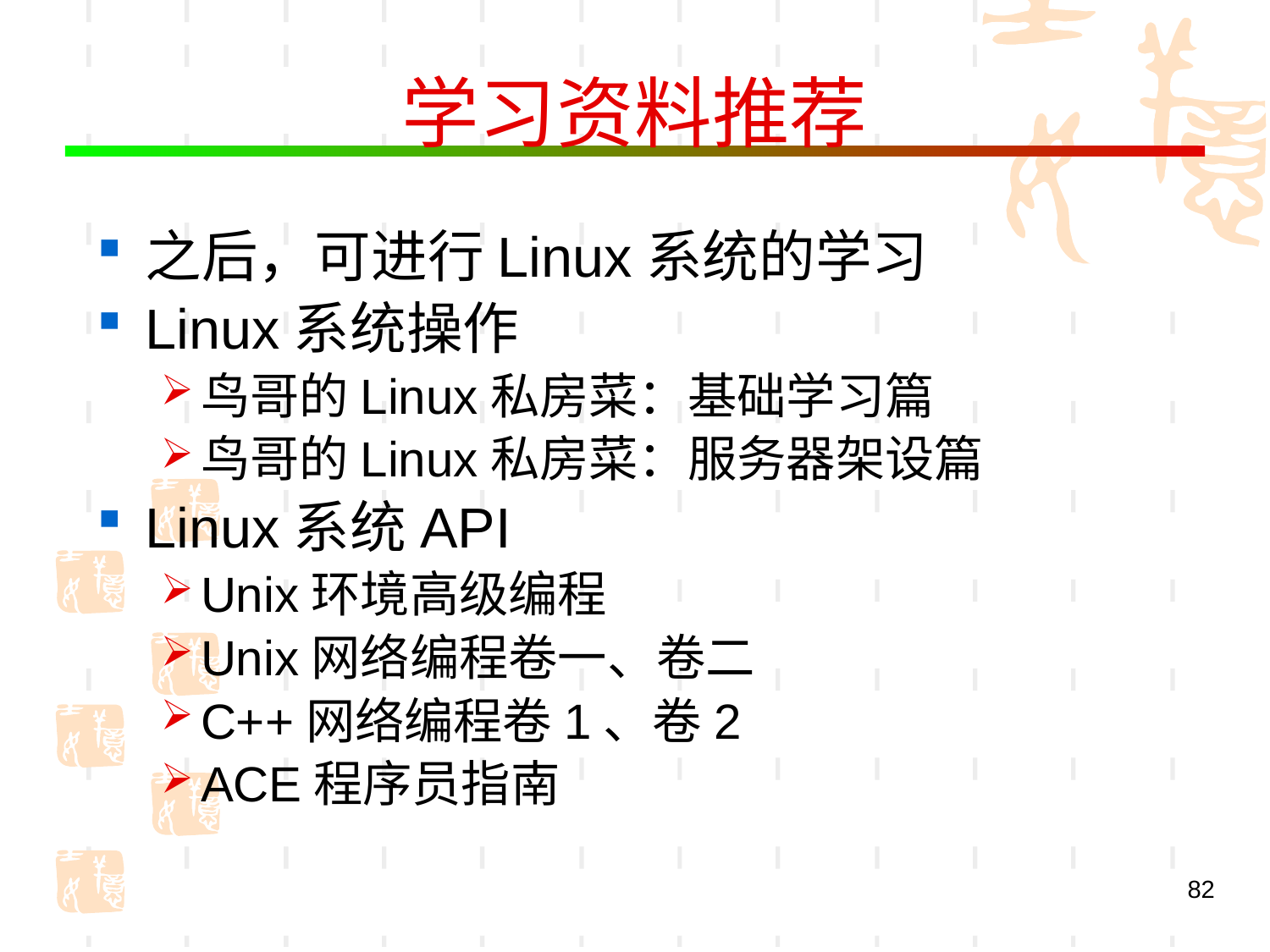

# 学习资料推荐
之后，可进行Linux系统的学习
Linux系统操作
鸟哥的Linux私房菜：基础学习篇
鸟哥的Linux私房菜：服务器架设篇
Linux系统API
Unix环境高级编程
Unix网络编程卷一、卷二
C++网络编程卷1、卷2
ACE程序员指南
82